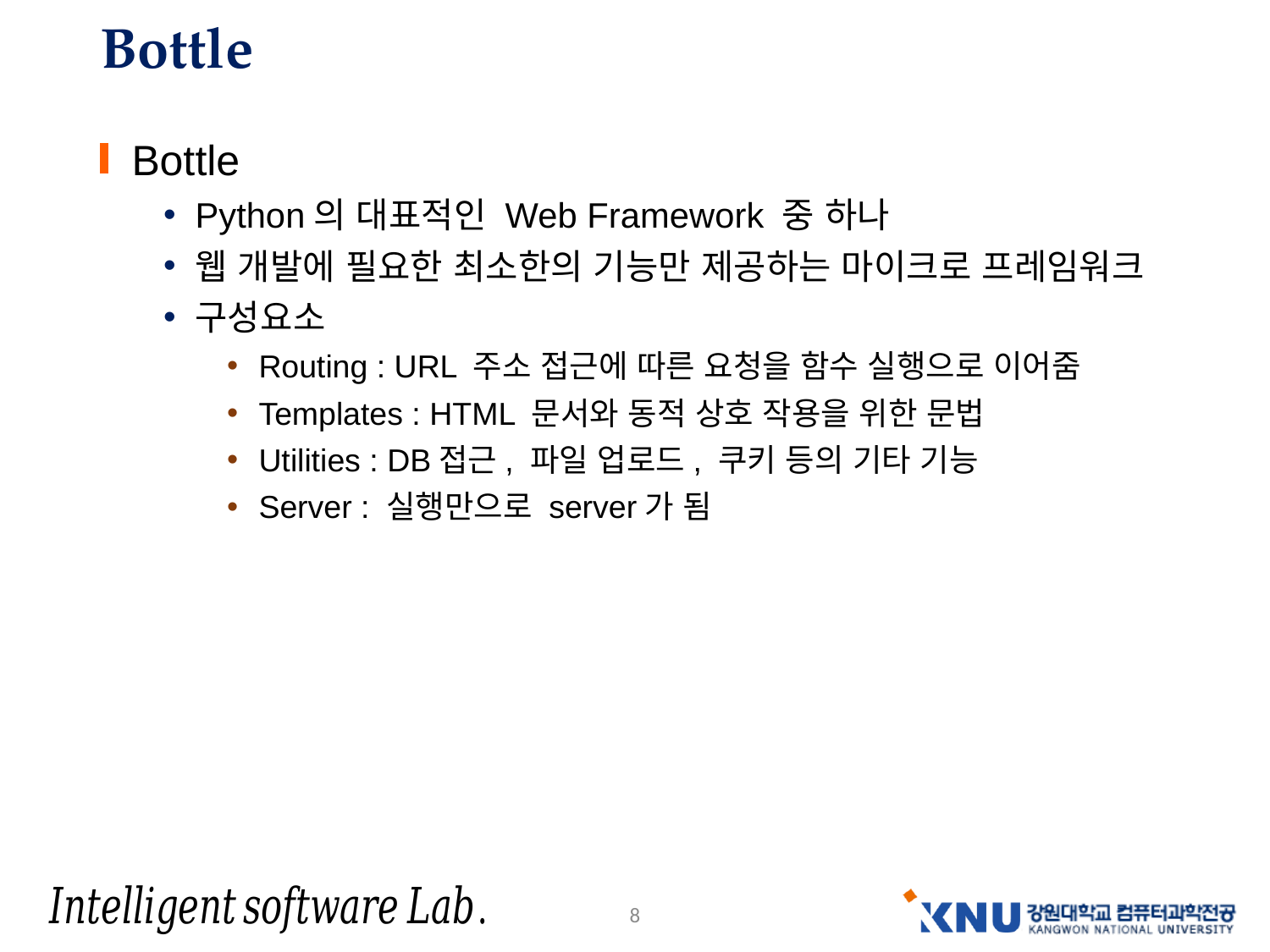

# Bottle
Bottle
Python의 대표적인 Web Framework 중 하나
웹 개발에 필요한 최소한의 기능만 제공하는 마이크로 프레임워크
구성요소
Routing : URL 주소 접근에 따른 요청을 함수 실행으로 이어줌
Templates : HTML 문서와 동적 상호 작용을 위한 문법
Utilities : DB접근, 파일 업로드, 쿠키 등의 기타 기능
Server : 실행만으로 server가 됨